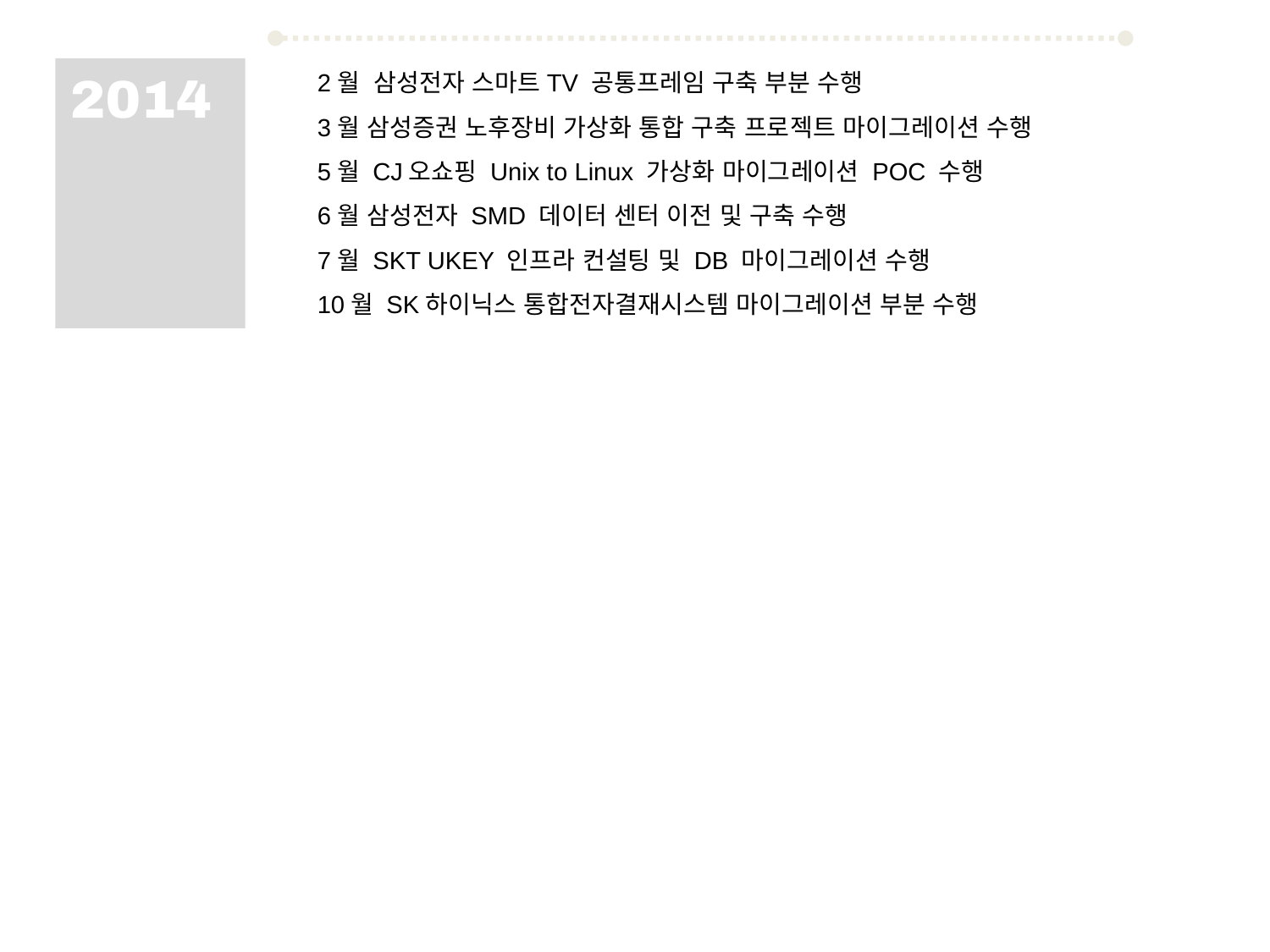

2월  삼성전자 스마트TV 공통프레임 구축 부분 수행
3월 삼성증권 노후장비 가상화 통합 구축 프로젝트 마이그레이션 수행
5월 CJ오쇼핑 Unix to Linux 가상화 마이그레이션 POC 수행
6월 삼성전자 SMD 데이터 센터 이전 및 구축 수행
7월 SKT UKEY 인프라 컨설팅 및 DB 마이그레이션 수행
10월 SK하이닉스 통합전자결재시스템 마이그레이션 부분 수행

2014